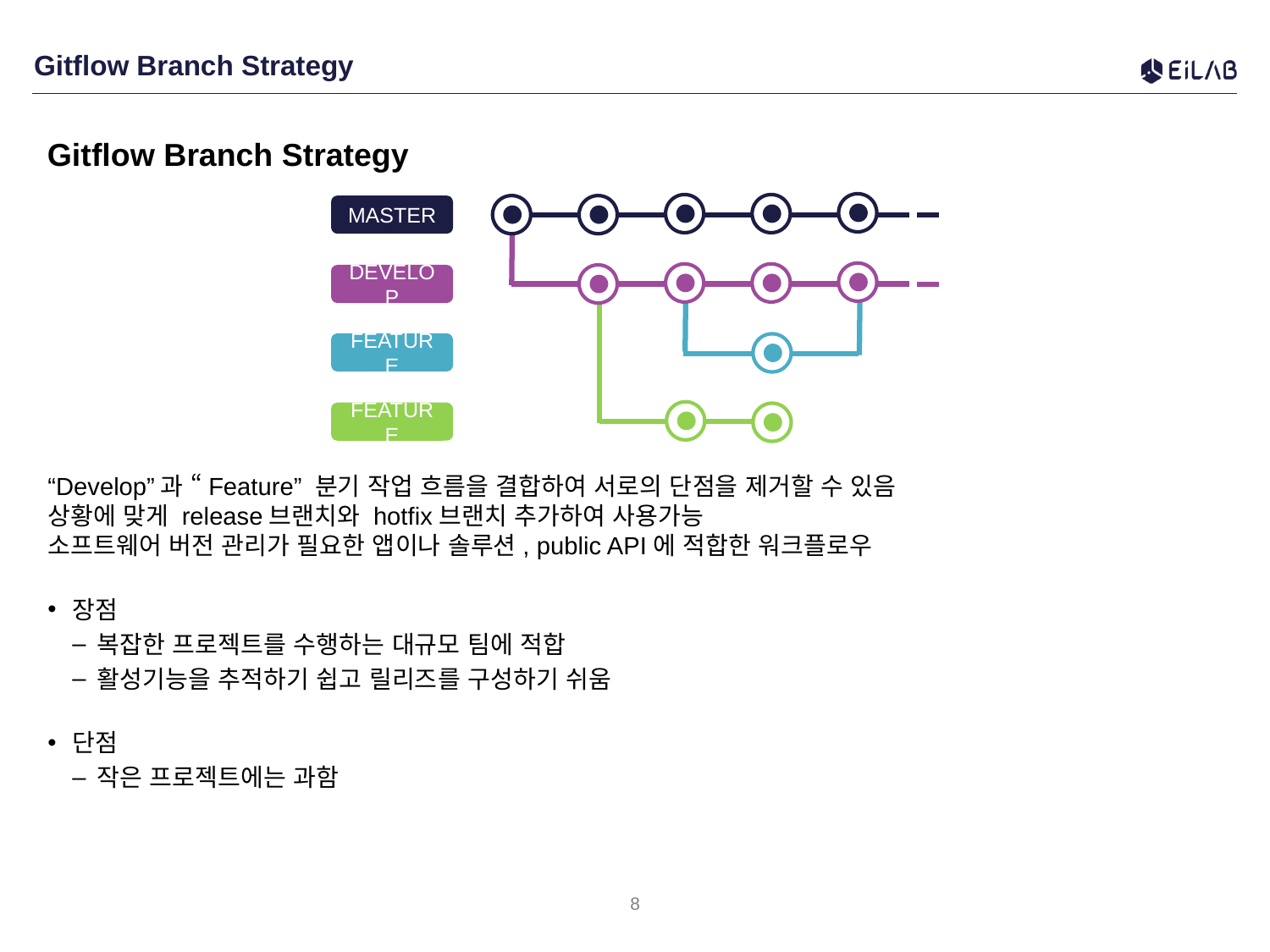

# Gitflow Branch Strategy
Gitflow Branch Strategy

MASTER

DEVELOP

FEATURE

FEATURE

“Develop”과 “Feature” 분기 작업 흐름을 결합하여 서로의 단점을 제거할 수 있음
상황에 맞게 release브랜치와 hotfix브랜치 추가하여 사용가능
소프트웨어 버전 관리가 필요한 앱이나 솔루션, public API에 적합한 워크플로우
장점
복잡한 프로젝트를 수행하는 대규모 팀에 적합
활성기능을 추적하기 쉽고 릴리즈를 구성하기 쉬움
단점
작은 프로젝트에는 과함